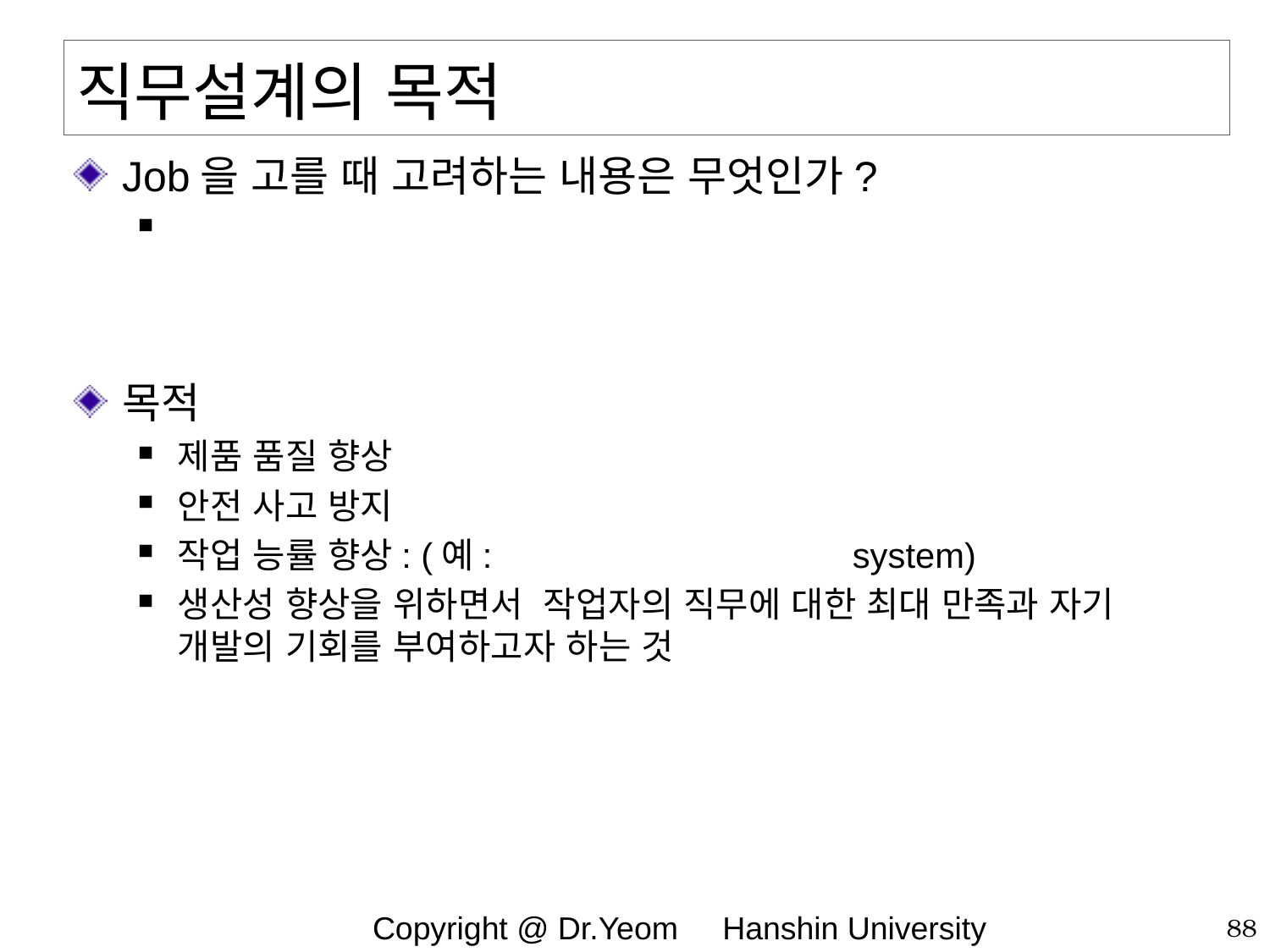

# 직무설계의 목적
Job을 고를 때 고려하는 내용은 무엇인가?

목적
제품 품질 향상
안전 사고 방지
작업 능률 향상: (예:                                     system)
생산성 향상을 위하면서  작업자의 직무에 대한 최대 만족과 자기 개발의 기회를 부여하고자 하는 것
88